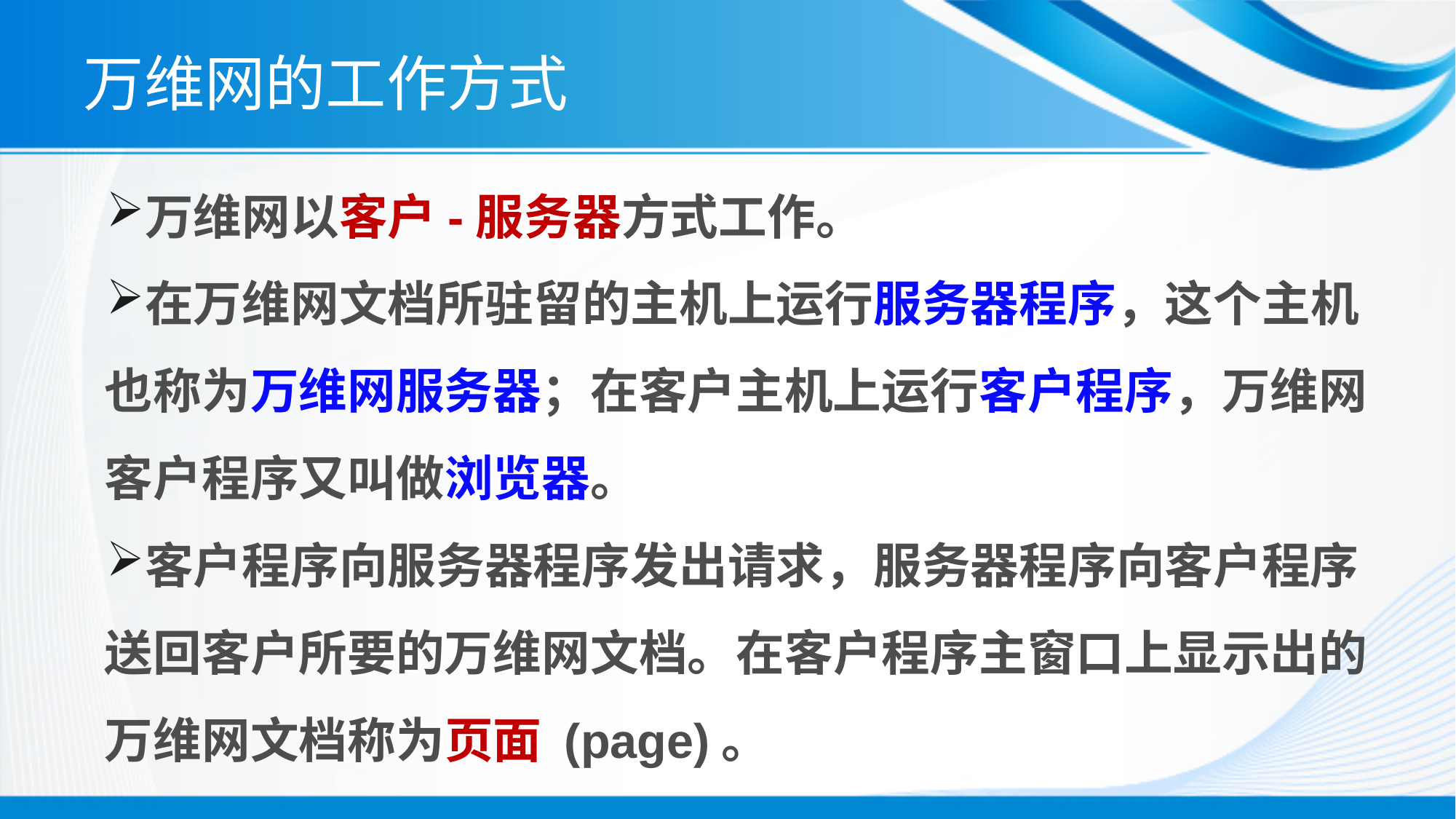

# 万维网的工作方式
万维网以客户-服务器方式工作。
在万维网文档所驻留的主机上运行服务器程序，这个主机也称为万维网服务器；在客户主机上运行客户程序，万维网客户程序又叫做浏览器。
客户程序向服务器程序发出请求，服务器程序向客户程序送回客户所要的万维网文档。在客户程序主窗口上显示出的万维网文档称为页面 (page)。